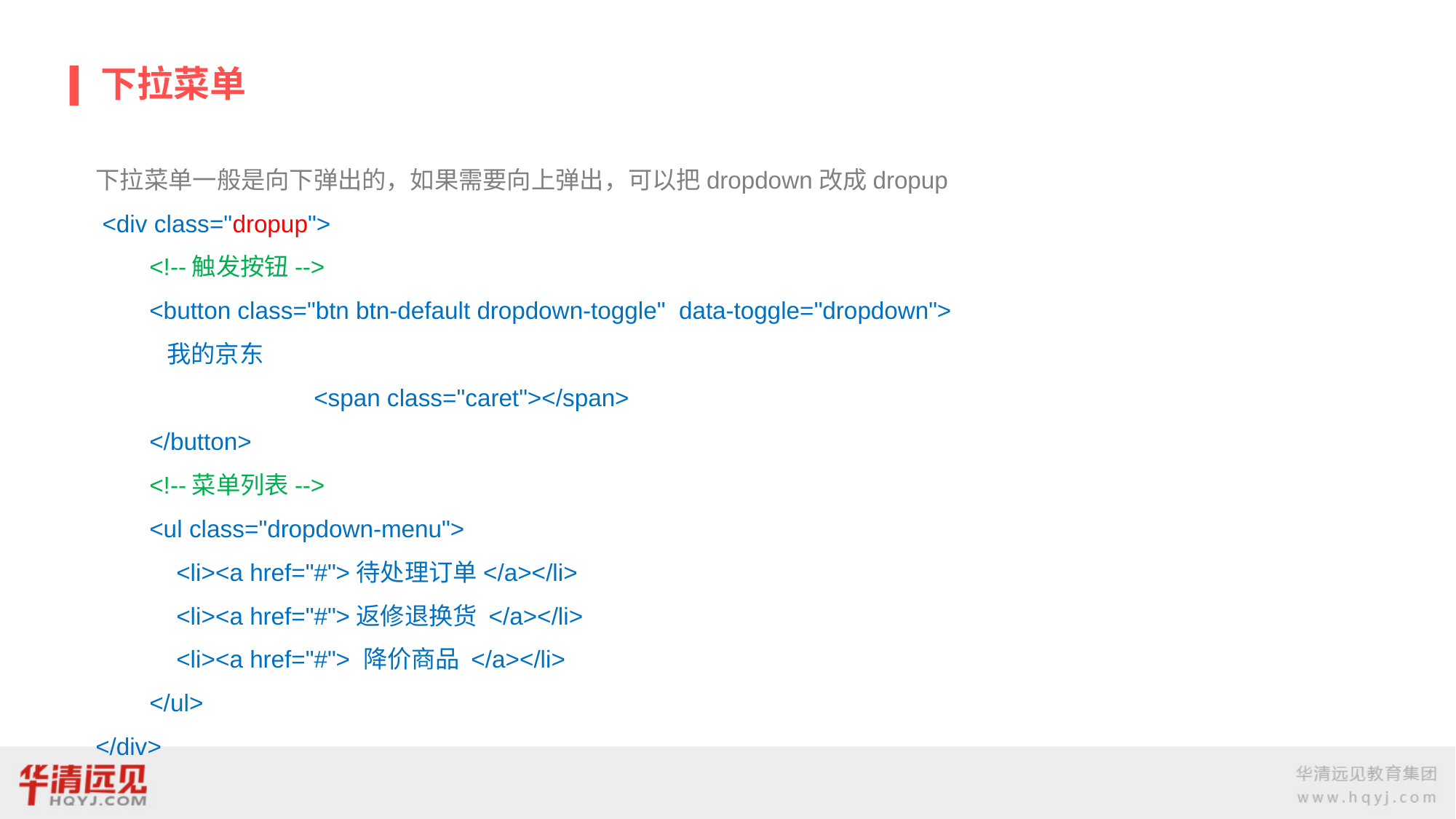

# 下拉菜单
下拉菜单一般是向下弹出的，如果需要向上弹出，可以把dropdown改成dropup
 <div class="dropup">
        <!--触发按钮-->
        <button class="btn btn-default dropdown-toggle"  data-toggle="dropdown">
            我的京东
        		<span class="caret"></span>
        </button>
        <!--菜单列表-->
        <ul class="dropdown-menu">
            <li><a href="#">待处理订单</a></li>
            <li><a href="#">返修退换货 </a></li>
            <li><a href="#"> 降价商品 </a></li>
        </ul>
</div>